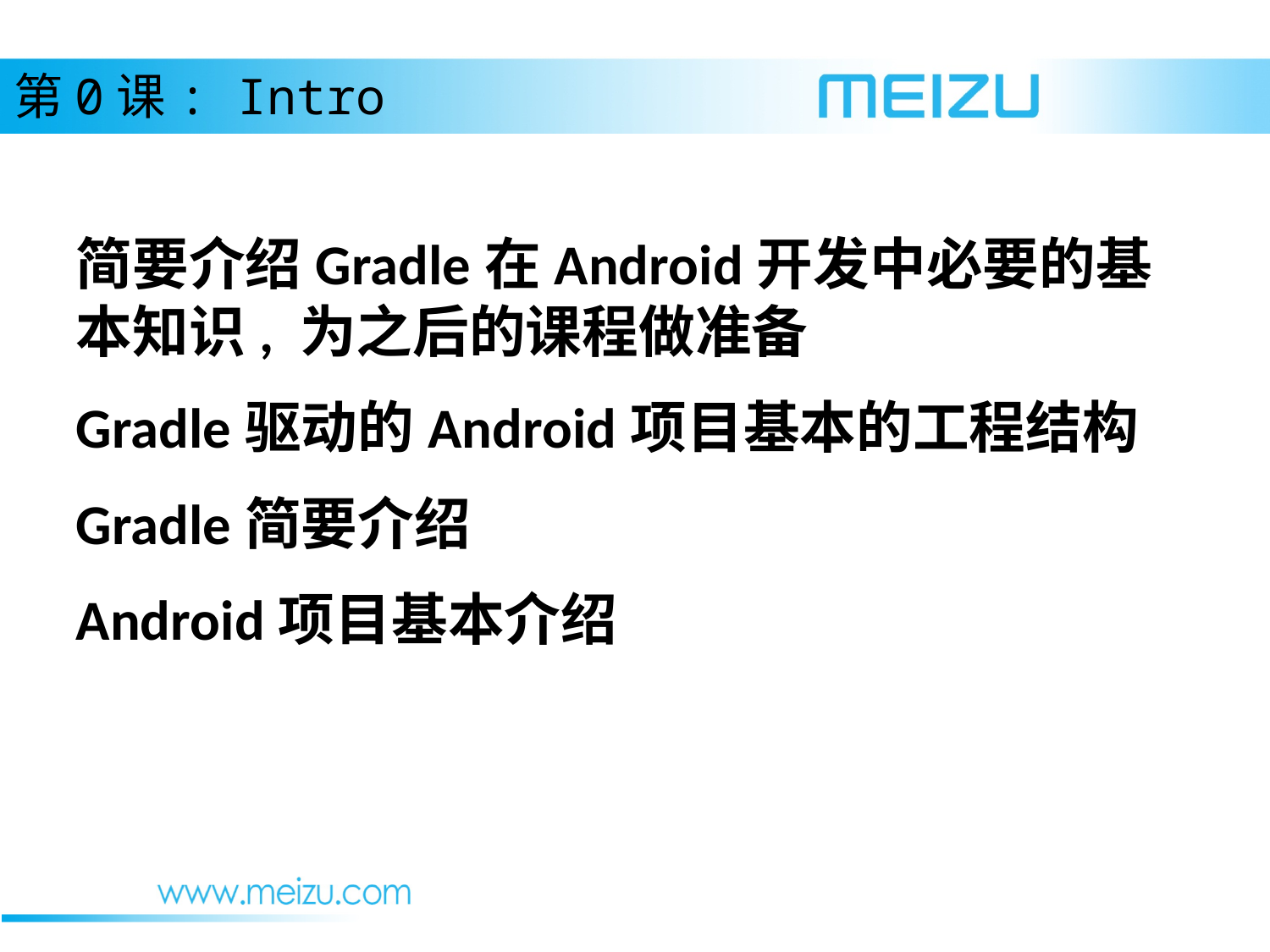

第0课: Intro
简要介绍Gradle在Android开发中必要的基本知识, 为之后的课程做准备
Gradle驱动的Android项目基本的工程结构
Gradle简要介绍
Android项目基本介绍